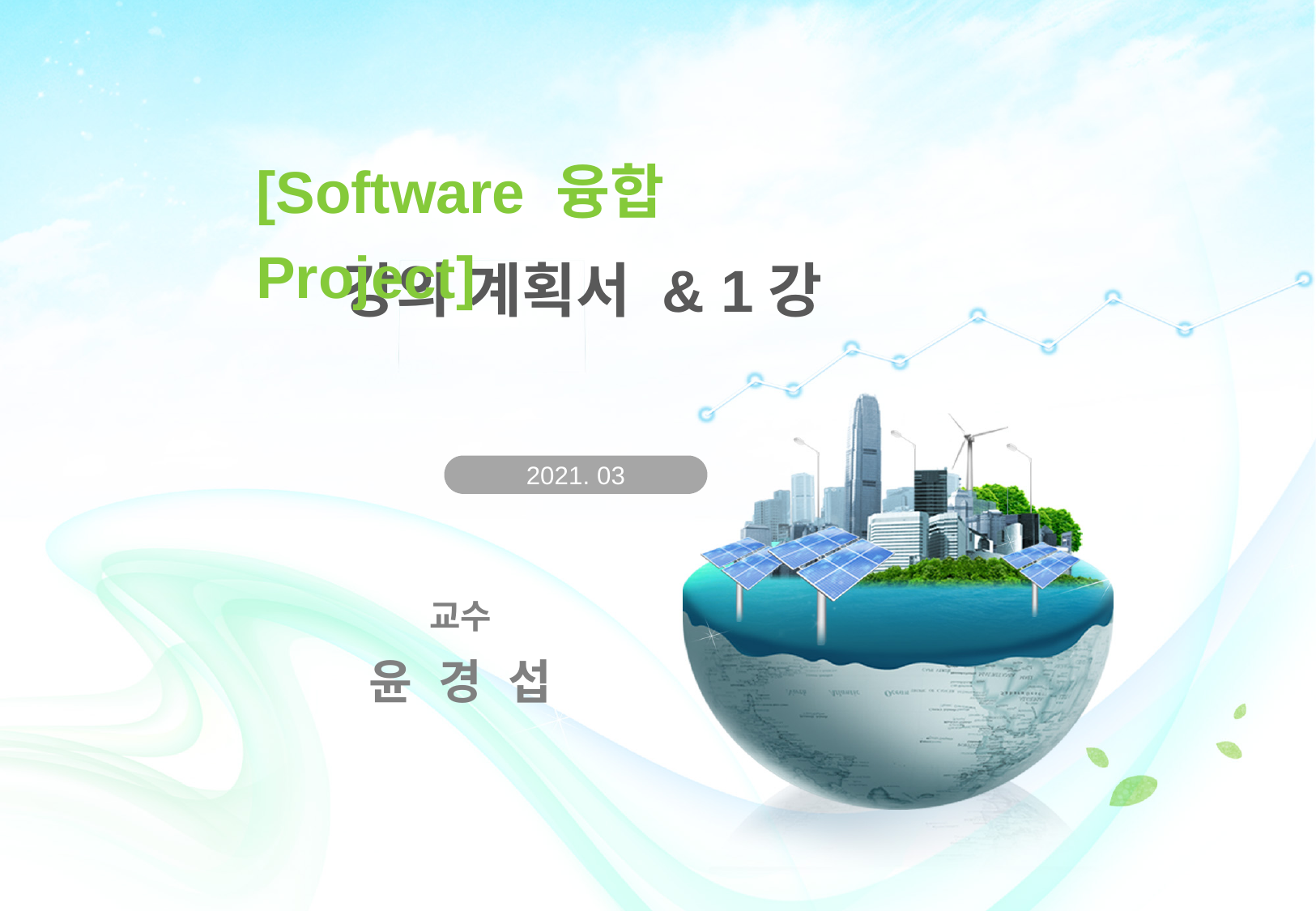

[Software 융합 Project]
강의 계획서 & 1강
2021. 03
교수

윤  경  섭